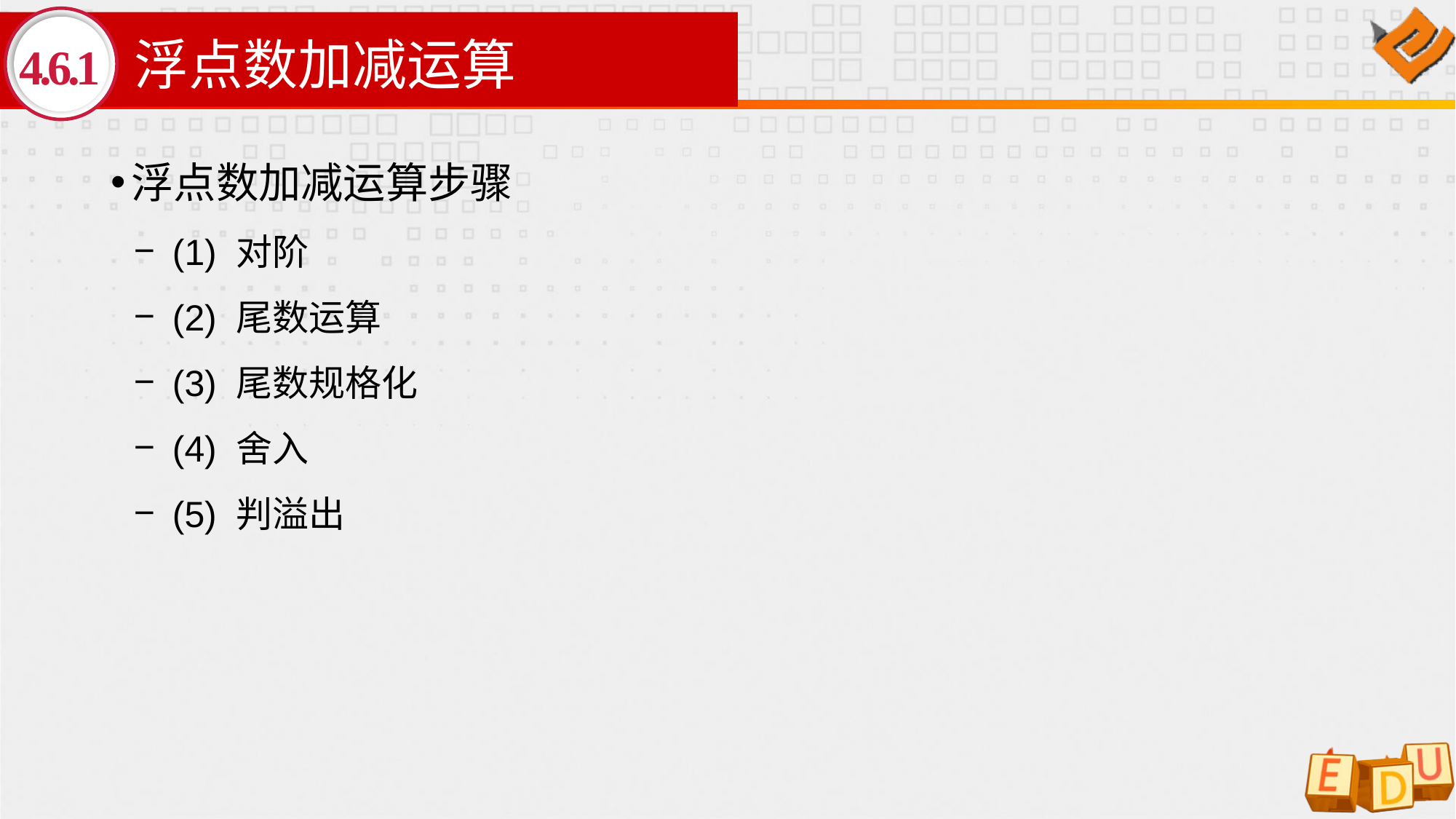

# 浮点数加减运算
4.6.1
浮点数加减运算步骤
(1) 对阶
(2) 尾数运算
(3) 尾数规格化
(4) 舍入
(5) 判溢出